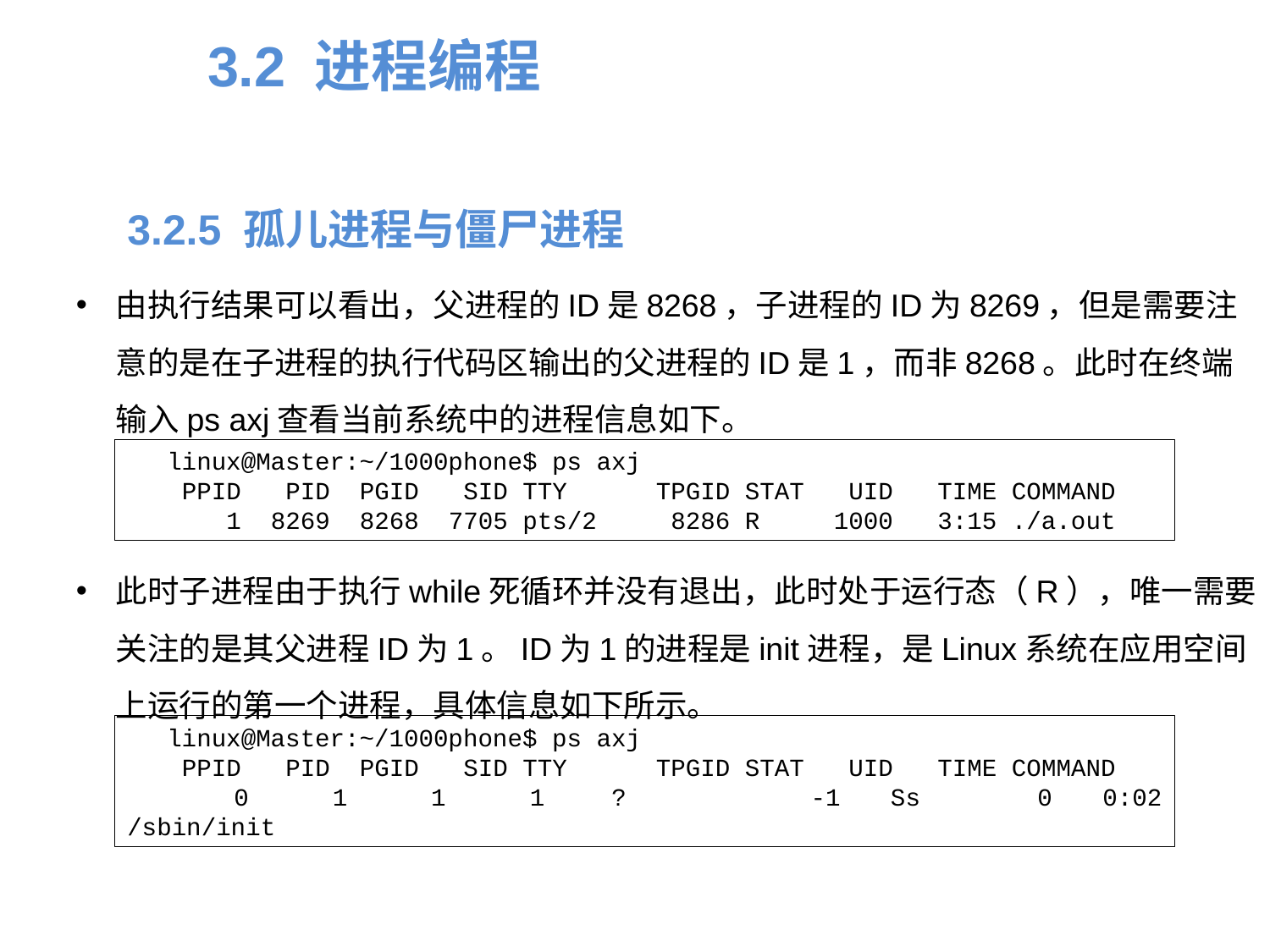

3.2 进程编程
3.2.5 孤儿进程与僵尸进程
由执行结果可以看出，父进程的ID是8268，子进程的ID为8269，但是需要注意的是在子进程的执行代码区输出的父进程的ID是1，而非8268。此时在终端输入ps axj查看当前系统中的进程信息如下。
linux@Master:~/1000phone$ ps axj
 PPID   PID  PGID   SID TTY      TPGID STAT   UID   TIME COMMAND
    1  8269  8268  7705 pts/2     8286 R     1000   3:15 ./a.out
此时子进程由于执行while死循环并没有退出，此时处于运行态（R），唯一需要关注的是其父进程ID为1。ID为1的进程是init进程，是Linux系统在应用空间上运行的第一个进程，具体信息如下所示。
linux@Master:~/1000phone$ ps axj
 PPID   PID  PGID   SID TTY      TPGID STAT   UID   TIME COMMAND
    0     1     1     1    ?           -1   Ss       0   0:02 /sbin/init